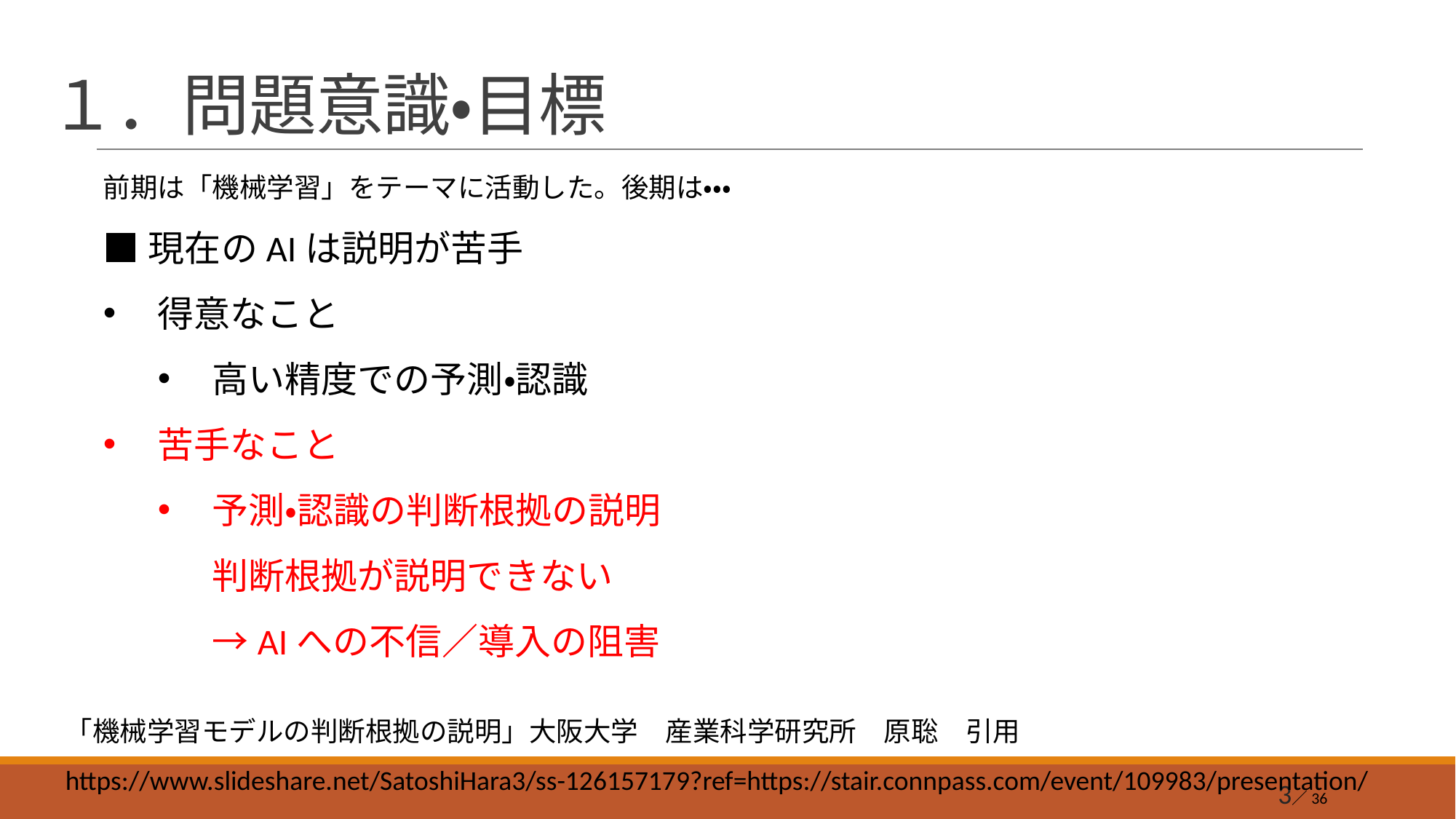

# １．問題意識・目標
前期は「機械学習」をテーマに活動した。後期は・・・
■現在のAIは説明が苦手
得意なこと
高い精度での予測・認識
苦手なこと
予測・認識の判断根拠の説明
判断根拠が説明できない
→AIへの不信／導入の阻害
「機械学習モデルの判断根拠の説明」大阪大学　産業科学研究所　原聡　引用
https://www.slideshare.net/SatoshiHara3/ss-126157179?ref=https://stair.connpass.com/event/109983/presentation/
3／36